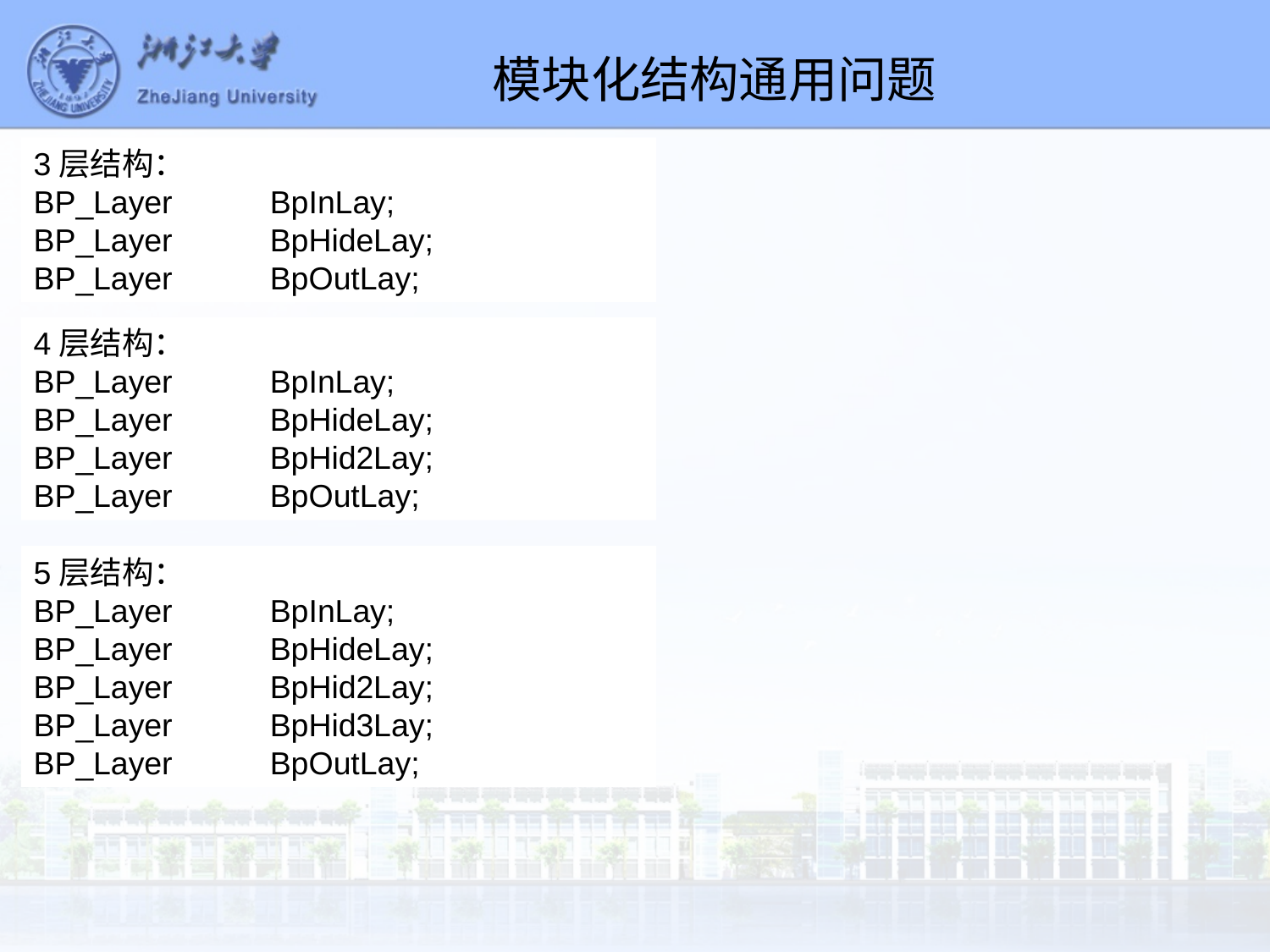

模块化结构通用问题
3层结构：
BP_Layer           BpInLay;
BP_Layer           BpHideLay;
BP_Layer           BpOutLay;
4层结构：
BP_Layer           BpInLay;
BP_Layer           BpHideLay;
BP_Layer           BpHid2Lay;
BP_Layer           BpOutLay;
5层结构：
BP_Layer           BpInLay;
BP_Layer           BpHideLay;
BP_Layer           BpHid2Lay;
BP_Layer           BpHid3Lay;
BP_Layer           BpOutLay;